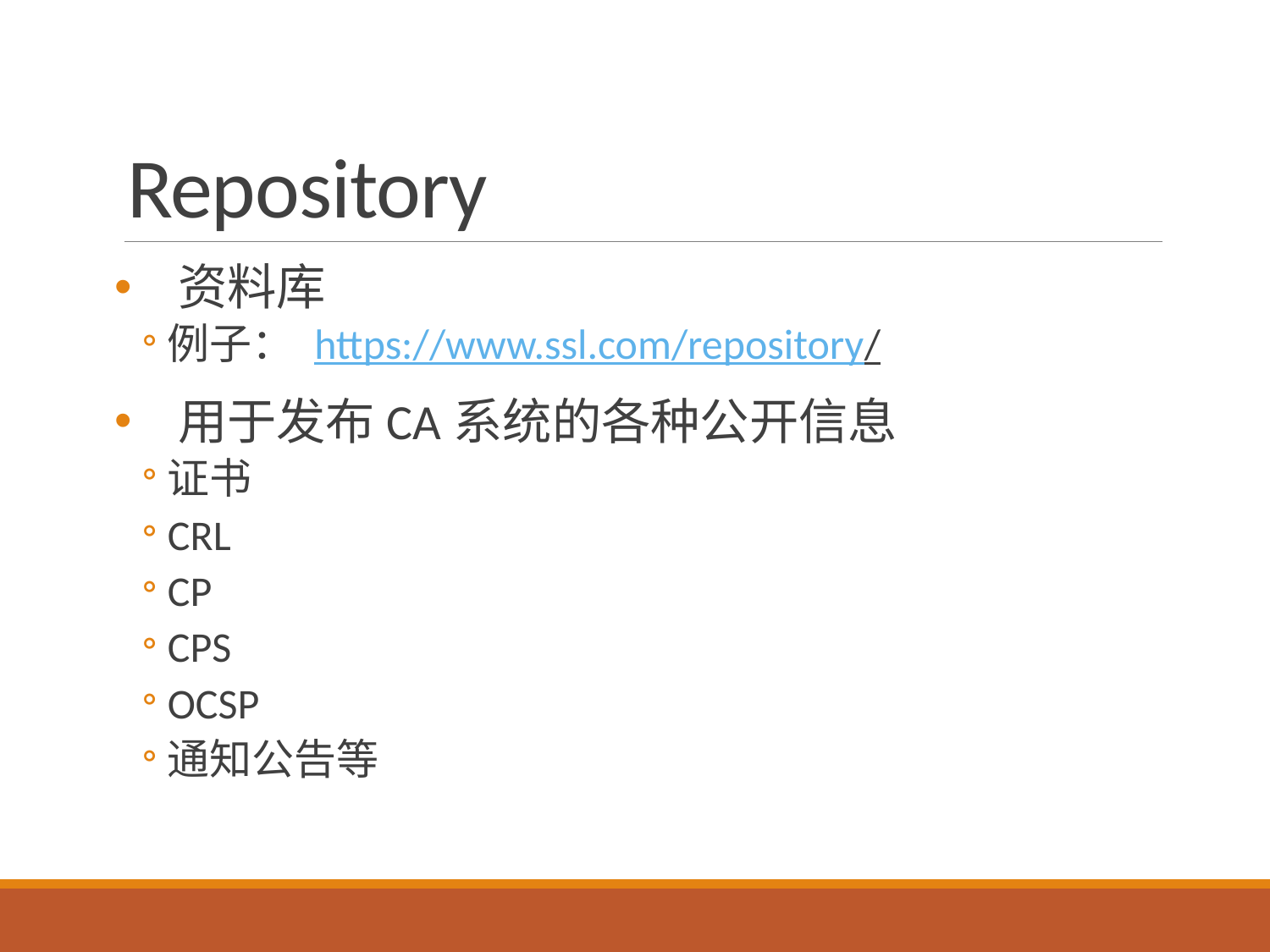

# Repository
资料库
例子： https://www.ssl.com/repository/
用于发布CA系统的各种公开信息
证书
CRL
CP
CPS
OCSP
通知公告等
44